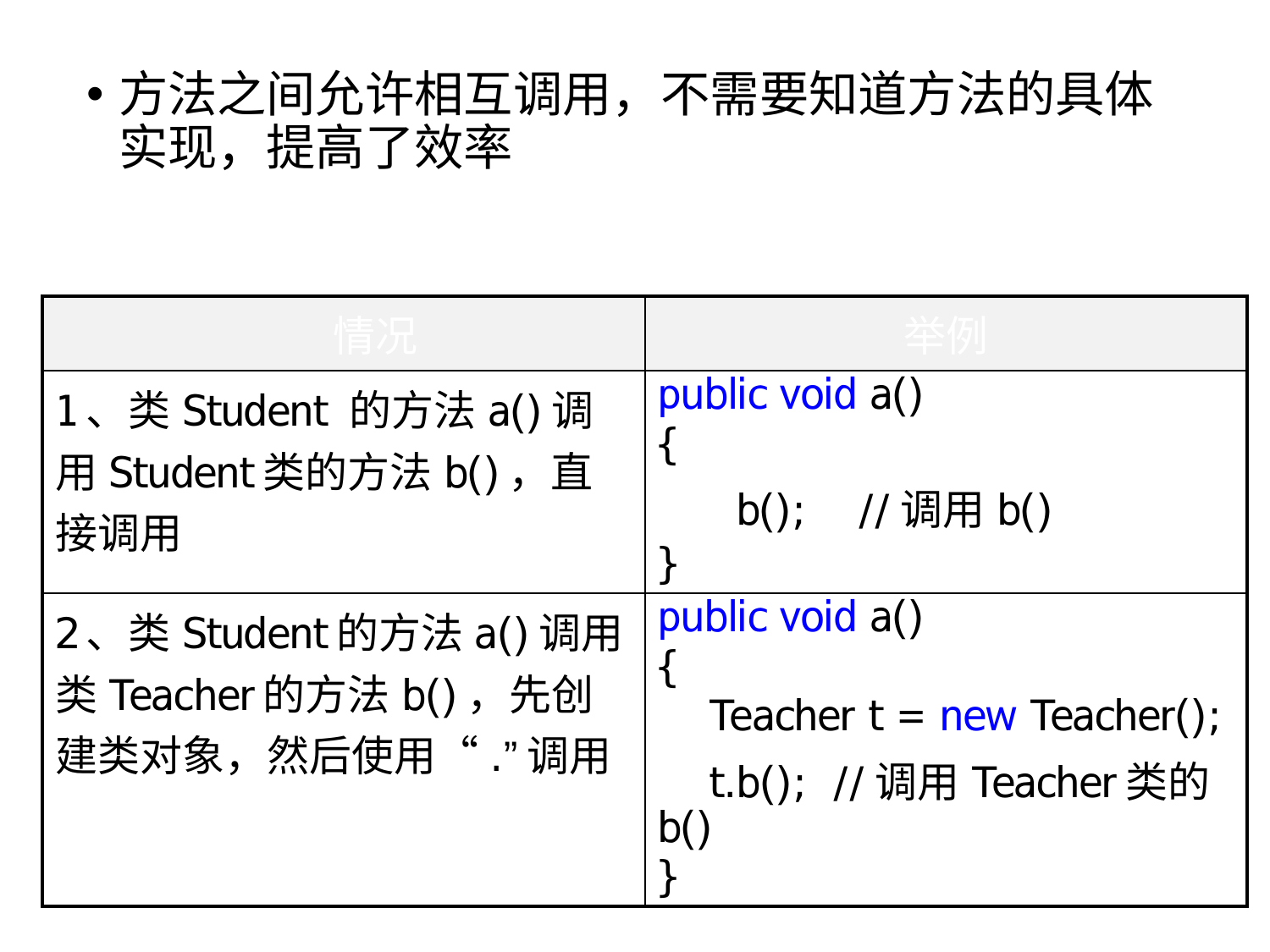

方法之间允许相互调用，不需要知道方法的具体实现，提高了效率

| 情况 | 举例 |
| --- | --- |
| 1、类Student 的方法a()调用Student类的方法b()，直接调用 | public void a() { b(); //调用b() } |
| 2、类Student的方法a()调用类Teacher的方法b()，先创建类对象，然后使用“.”调用 | public void a() { Teacher t = new Teacher(); t.b(); //调用Teacher类的b() } |